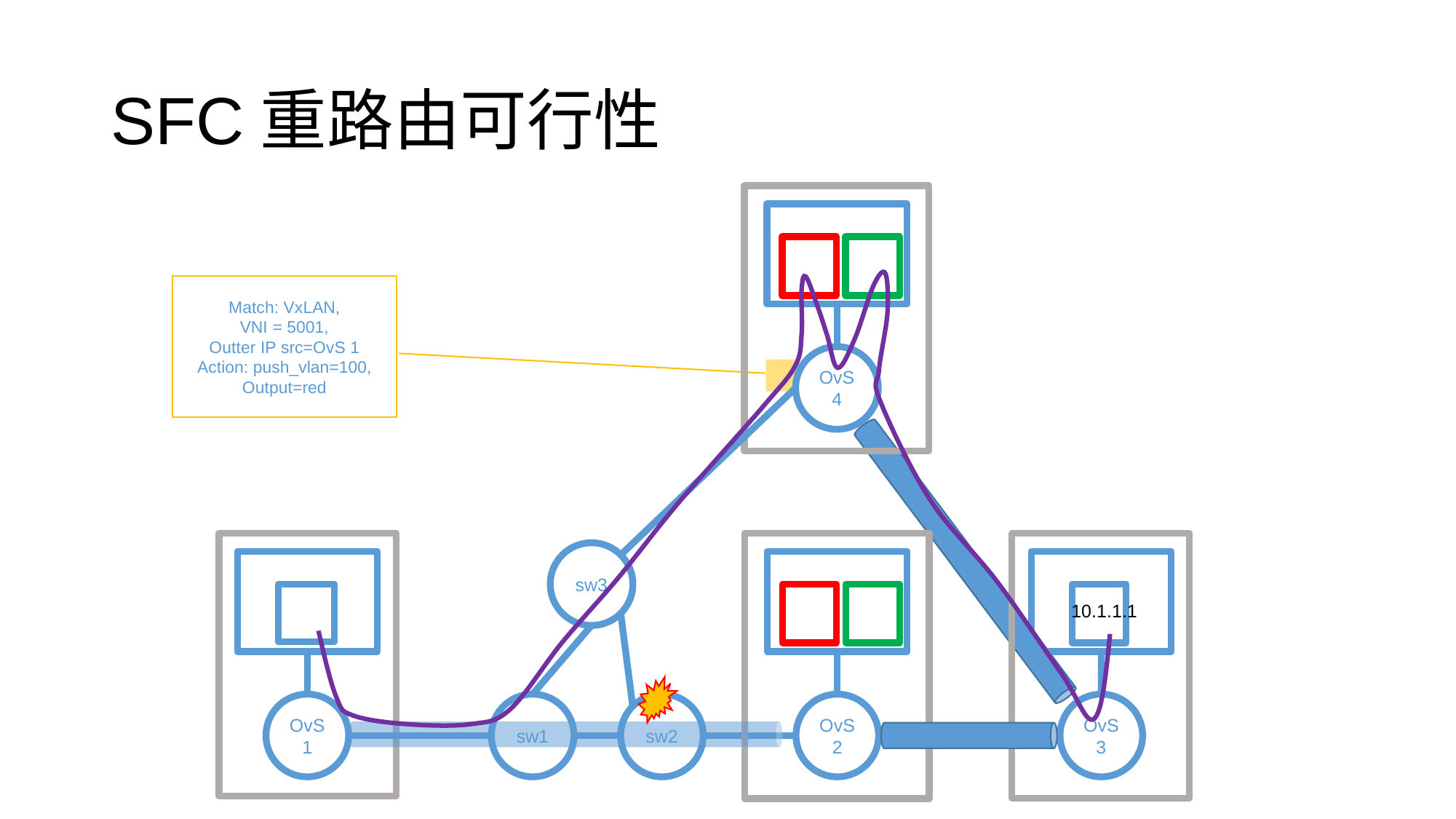

# SFC重路由可行性

Match: VxLAN,
VNI = 5001,
Outter IP src=OvS 1
Action: push_vlan=100,
Output=red
OvS4

sw3

10.1.1.1

OvS1
sw1
sw2
OvS3
OvS2